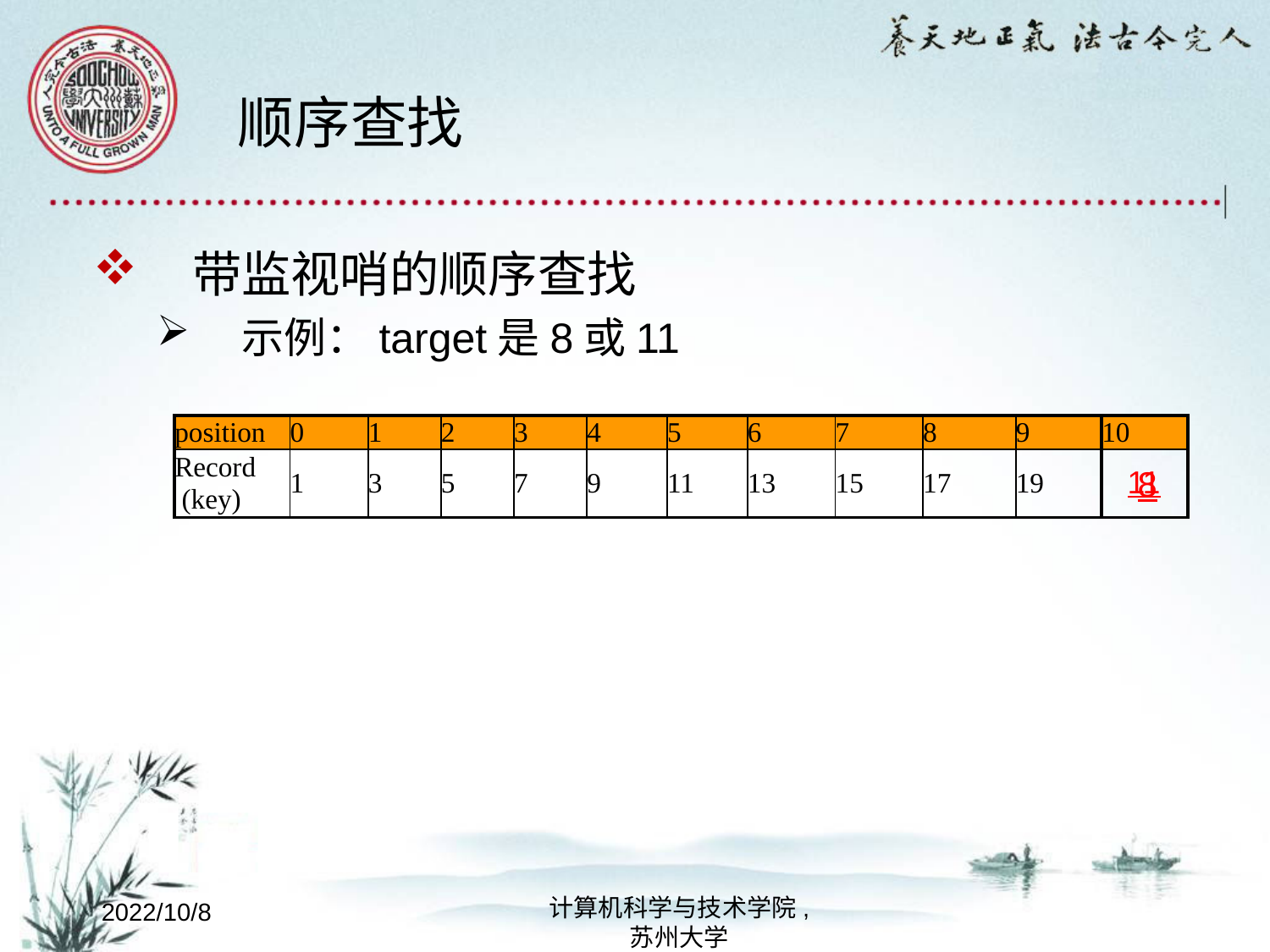

# 顺序查找
带监视哨的顺序查找
示例：target是8或11

| position | 0 | 1 | 2 | 3 | 4 | 5 | 6 | 7 | 8 | 9 | 10 |
| --- | --- | --- | --- | --- | --- | --- | --- | --- | --- | --- | --- |
| Record (key) | 1 | 3 | 5 | 7 | 9 | 11 | 13 | 15 | 17 | 19 |  |
11
8
计算机科学与技术学院,
苏州大学
2022/10/8